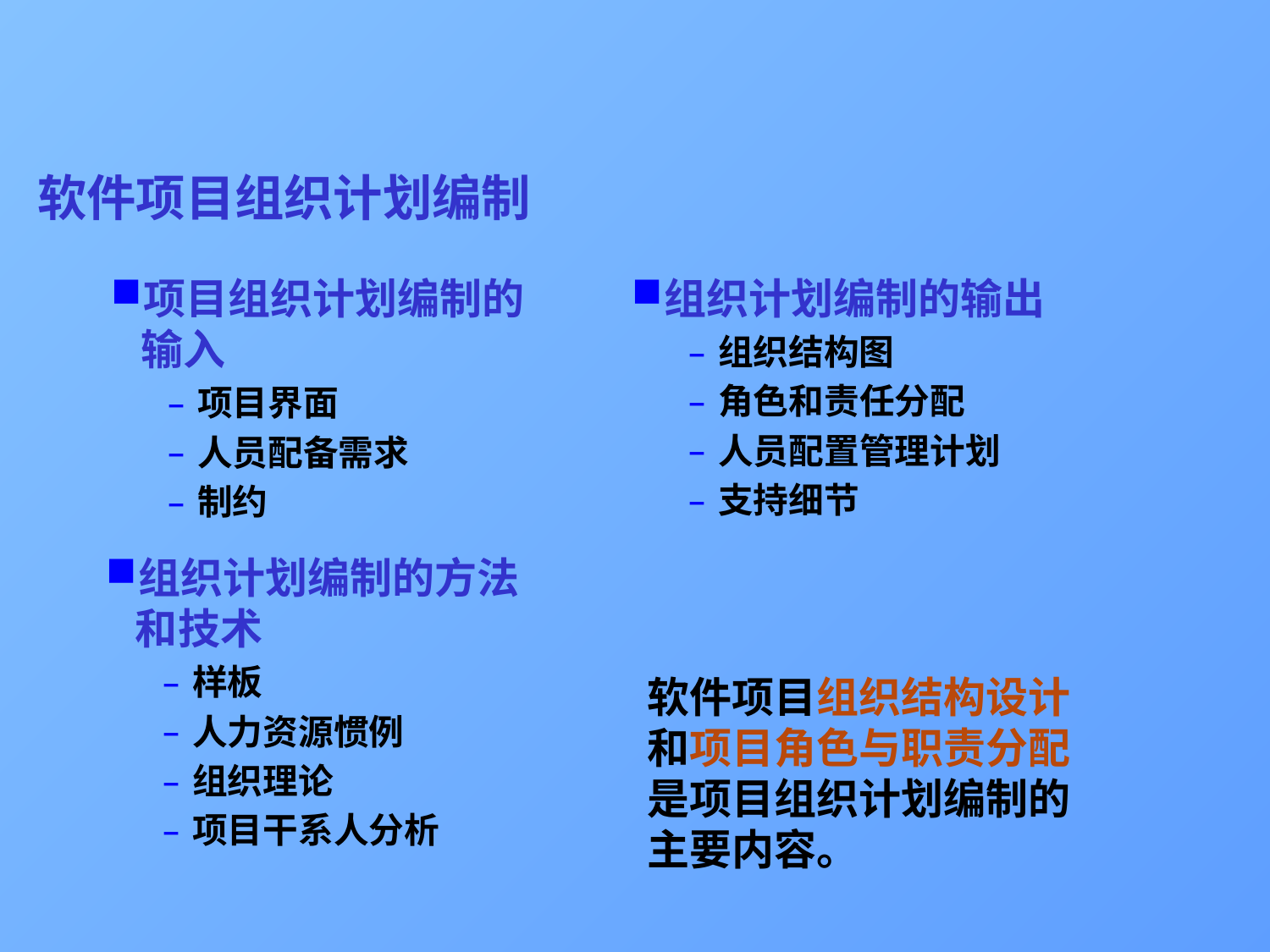

# 软件项目组织计划编制
项目组织计划编制的输入
项目界面
人员配备需求
制约

组织计划编制的输出
组织结构图
角色和责任分配
人员配置管理计划
支持细节

组织计划编制的方法和技术
样板
人力资源惯例
组织理论
项目干系人分析

软件项目组织结构设计和项目角色与职责分配是项目组织计划编制的主要内容。